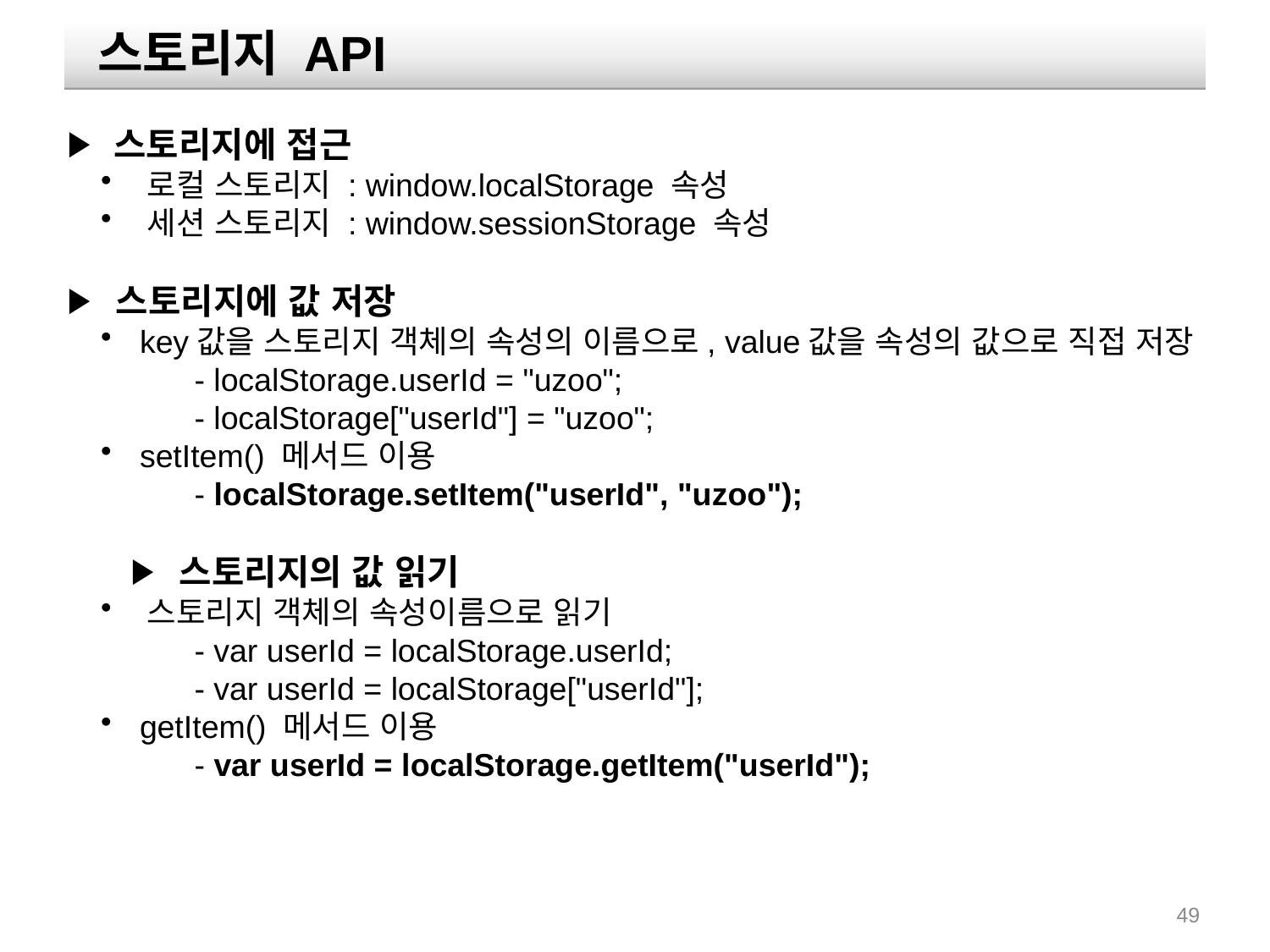

스토리지 API
 스토리지에 접근
 로컬 스토리지 : window.localStorage 속성
 세션 스토리지 : window.sessionStorage 속성

 스토리지에 값 저장
 key값을 스토리지 객체의 속성의 이름으로, value값을 속성의 값으로 직접 저장
- localStorage.userId = "uzoo";
- localStorage["userId"] = "uzoo";
 setItem() 메서드 이용
- localStorage.setItem("userId", "uzoo");

 스토리지의 값 읽기
 스토리지 객체의 속성이름으로 읽기
- var userId = localStorage.userId;
- var userId = localStorage["userId"];
 getItem() 메서드 이용
- var userId = localStorage.getItem("userId");
49